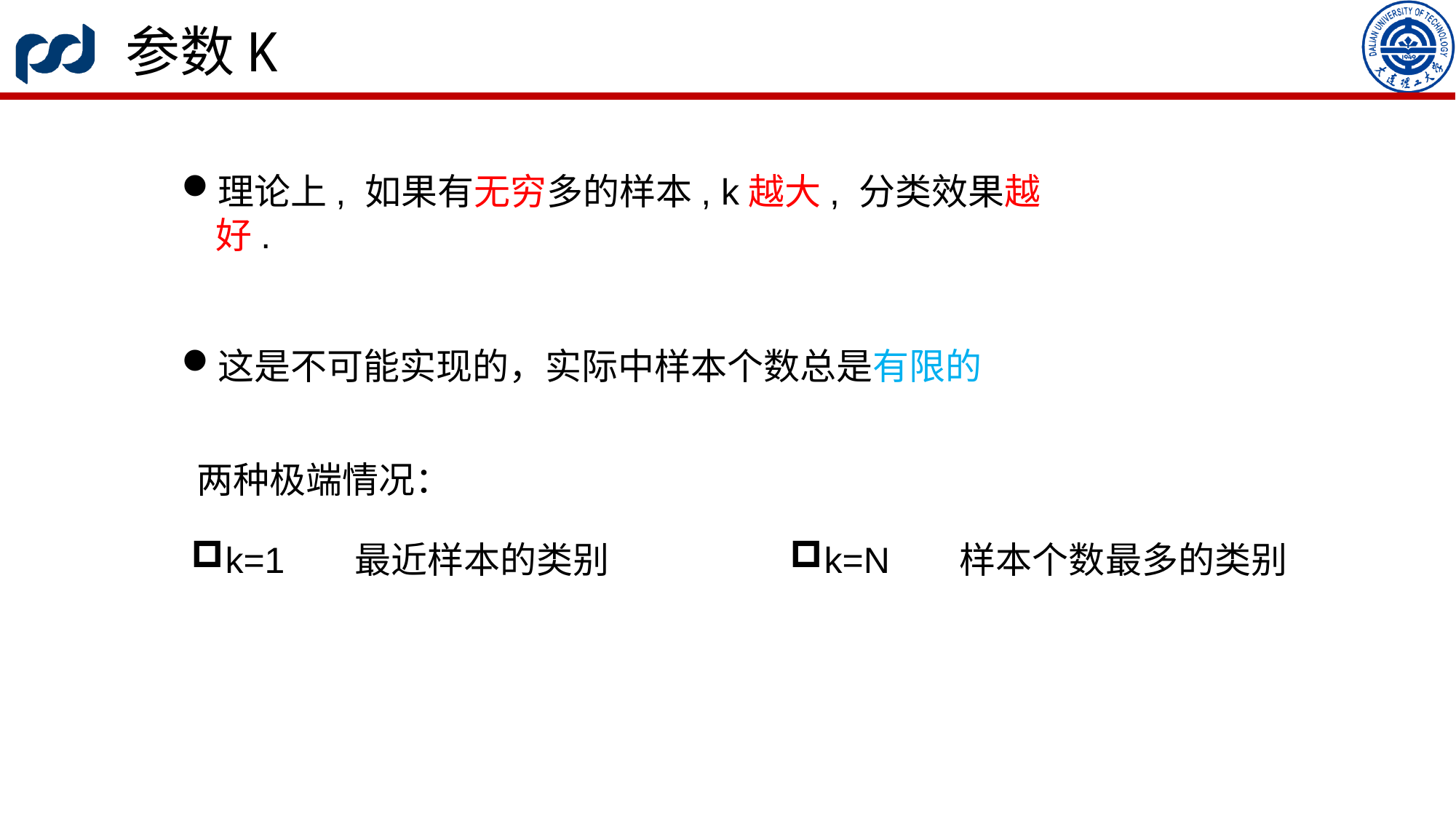

# K的选择
参数K
理论上, 如果有无穷多的样本, k越大, 分类效果越好.

这是不可能实现的，实际中样本个数总是有限的
两种极端情况：
k=1      最近样本的类别
k=N      样本个数最多的类别